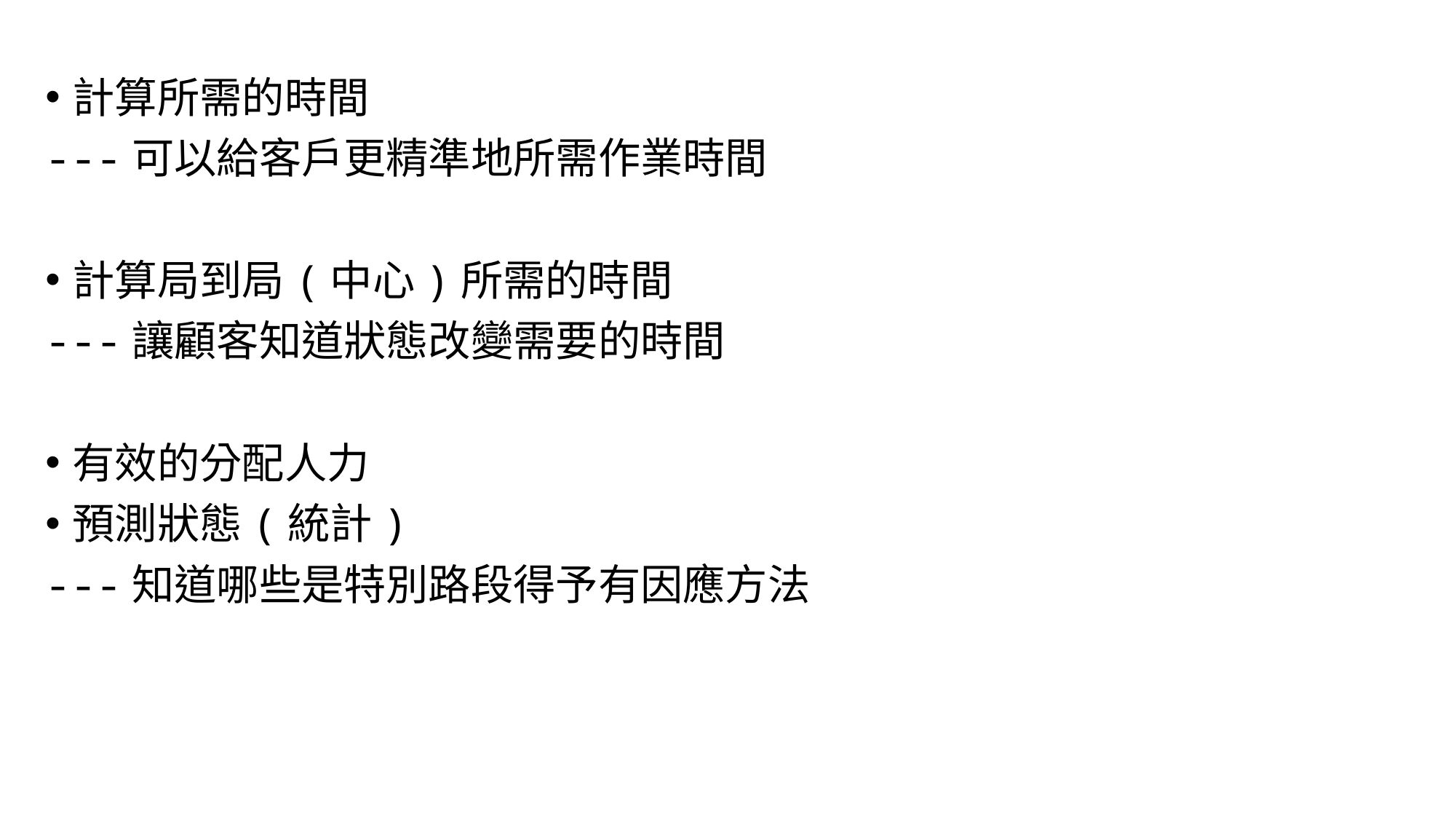

計算所需的時間
---可以給客戶更精準地所需作業時間

計算局到局(中心)所需的時間
---讓顧客知道狀態改變需要的時間

有效的分配人力
預測狀態(統計)
---知道哪些是特別路段得予有因應方法
#